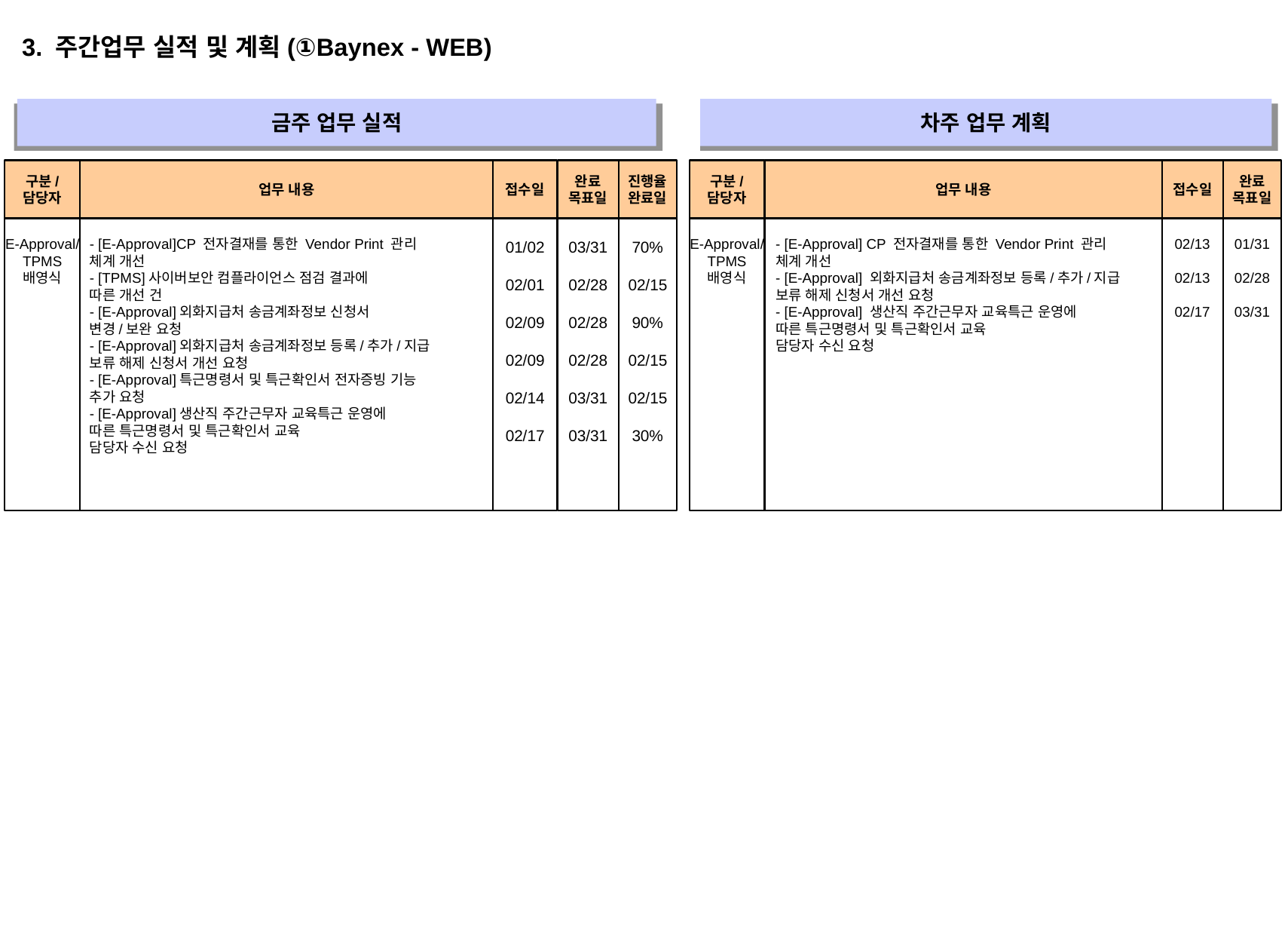

3. 주간업무 실적 및 계획(①Baynex - WEB)
금주 업무 실적
차주 업무 계획
" "
" "
구분/
담당자
업무 내용
접수일
완료
목표일
진행율
완료일
구분/
담당자
업무 내용
접수일
완료
목표일
E-Approval/
TPMS
배영식

- [E-Approval]CP 전자결재를 통한 Vendor Print 관리
체계 개선
- [TPMS]사이버보안 컴플라이언스 점검 결과에
따른 개선 건
- [E-Approval]외화지급처 송금계좌정보 신청서
변경/보완 요청
- [E-Approval]외화지급처 송금계좌정보 등록/추가/지급
보류 해제 신청서 개선 요청
- [E-Approval]특근명령서 및 특근확인서 전자증빙 기능
추가 요청
- [E-Approval]생산직 주간근무자 교육특근 운영에
따른 특근명령서 및 특근확인서 교육
담당자 수신 요청
01/02
02/01
02/09
02/09
02/14
02/17
03/31
02/28
02/28
02/28
03/31
03/31
70%
02/15
90%
02/15
02/15
30%
E-Approval/
TPMS
배영식

- [E-Approval] CP 전자결재를 통한 Vendor Print 관리
체계 개선
- [E-Approval] 외화지급처 송금계좌정보 등록/추가/지급
보류 해제 신청서 개선 요청
- [E-Approval] 생산직 주간근무자 교육특근 운영에
따른 특근명령서 및 특근확인서 교육
담당자 수신 요청
02/13
02/13
02/17
01/31
02/28
03/31